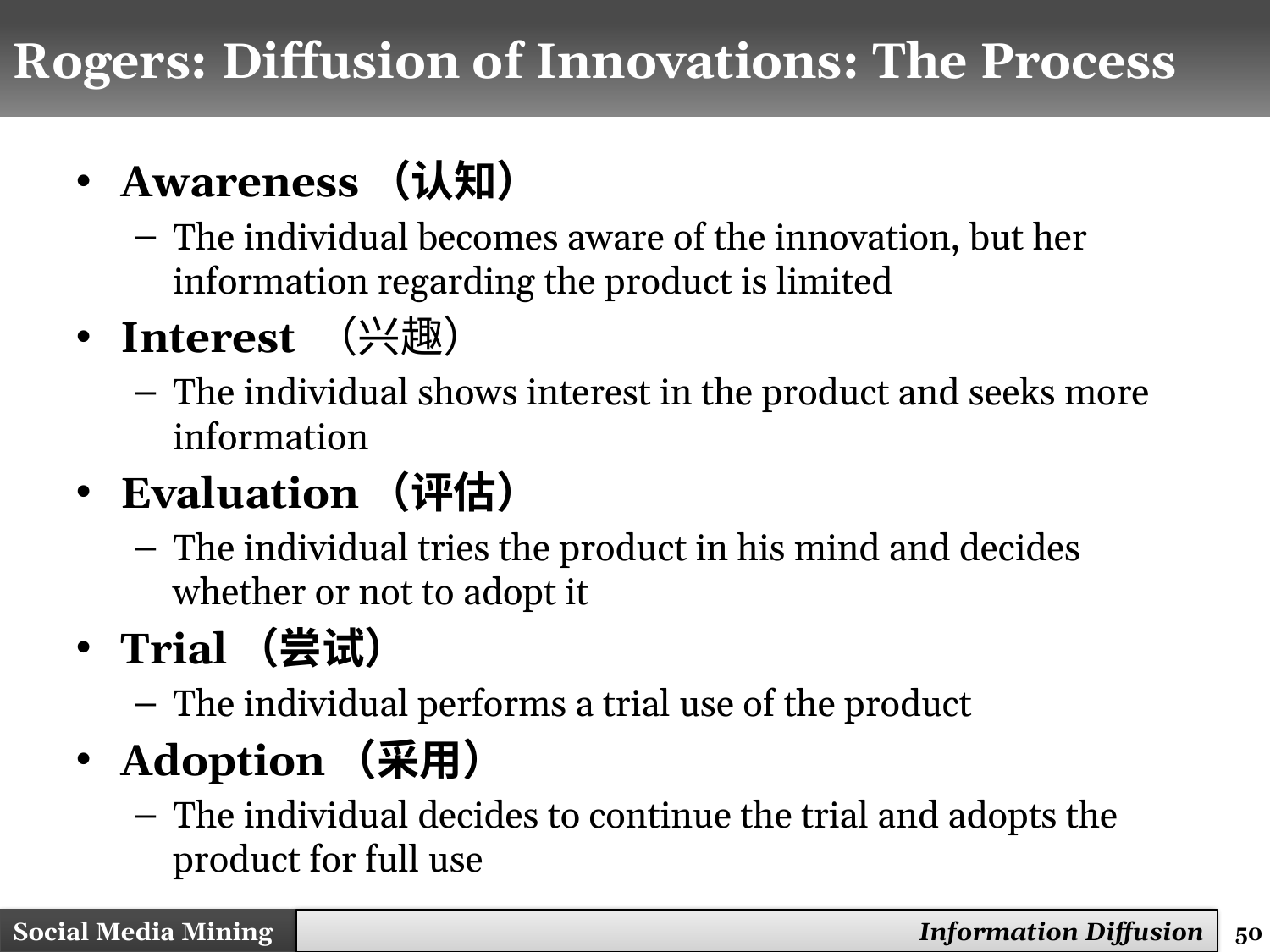

# Rogers: Diffusion of Innovations: The Process
Awareness（认知）
The individual becomes aware of the innovation, but her information regarding the product is limited
Interest （兴趣）
The individual shows interest in the product and seeks more information
Evaluation（评估）
The individual tries the product in his mind and decides whether or not to adopt it
Trial（尝试）
The individual performs a trial use of the product
Adoption（采用）
The individual decides to continue the trial and adopts the product for full use